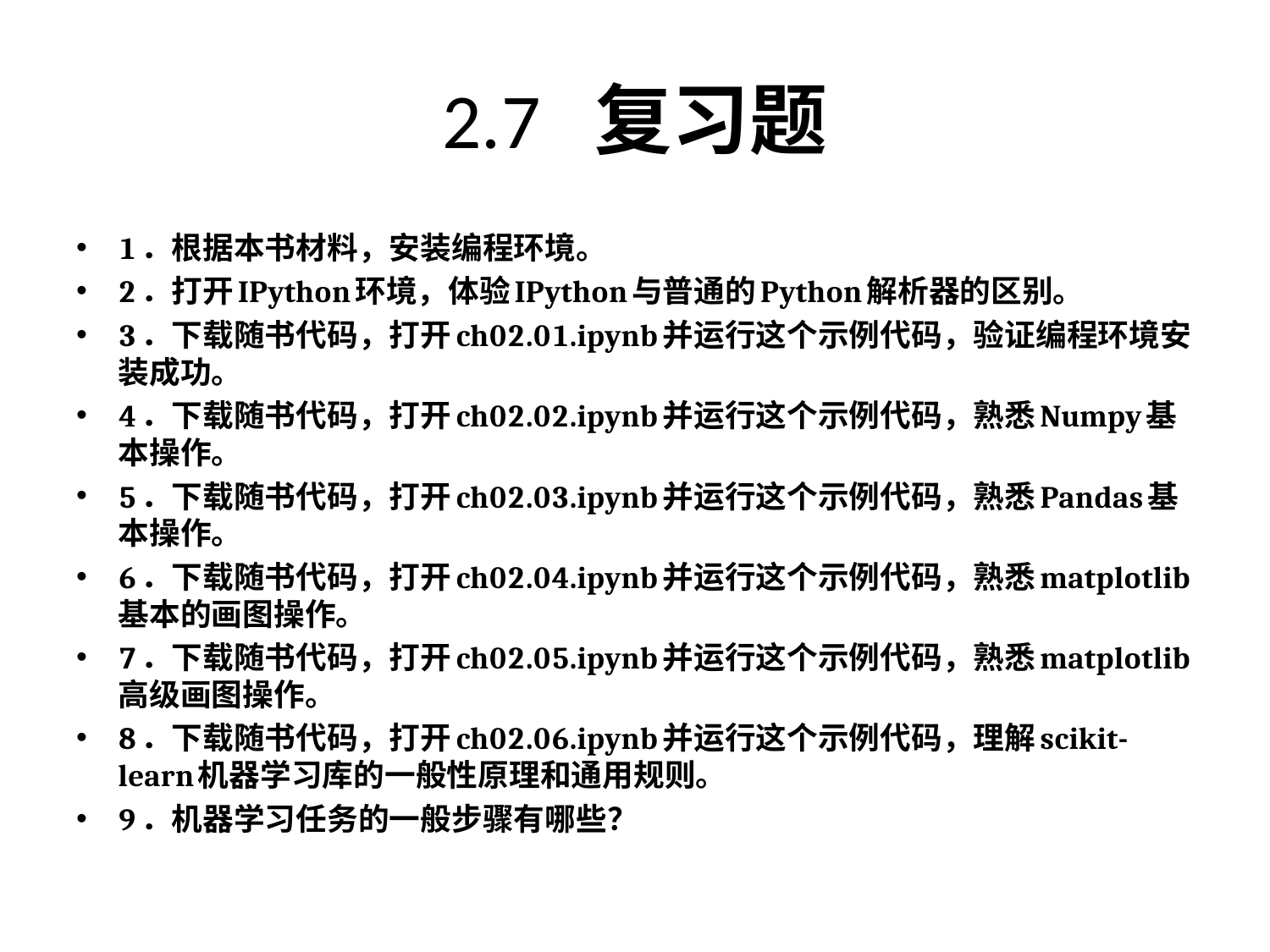

# 2.7  复习题
1．根据本书材料，安装编程环境。
2．打开IPython环境，体验IPython与普通的Python解析器的区别。
3．下载随书代码，打开ch02.01.ipynb并运行这个示例代码，验证编程环境安装成功。
4．下载随书代码，打开ch02.02.ipynb并运行这个示例代码，熟悉Numpy基本操作。
5．下载随书代码，打开ch02.03.ipynb并运行这个示例代码，熟悉Pandas基本操作。
6．下载随书代码，打开ch02.04.ipynb并运行这个示例代码，熟悉matplotlib基本的画图操作。
7．下载随书代码，打开ch02.05.ipynb并运行这个示例代码，熟悉matplotlib高级画图操作。
8．下载随书代码，打开ch02.06.ipynb并运行这个示例代码，理解scikit-learn机器学习库的一般性原理和通用规则。
9．机器学习任务的一般步骤有哪些？